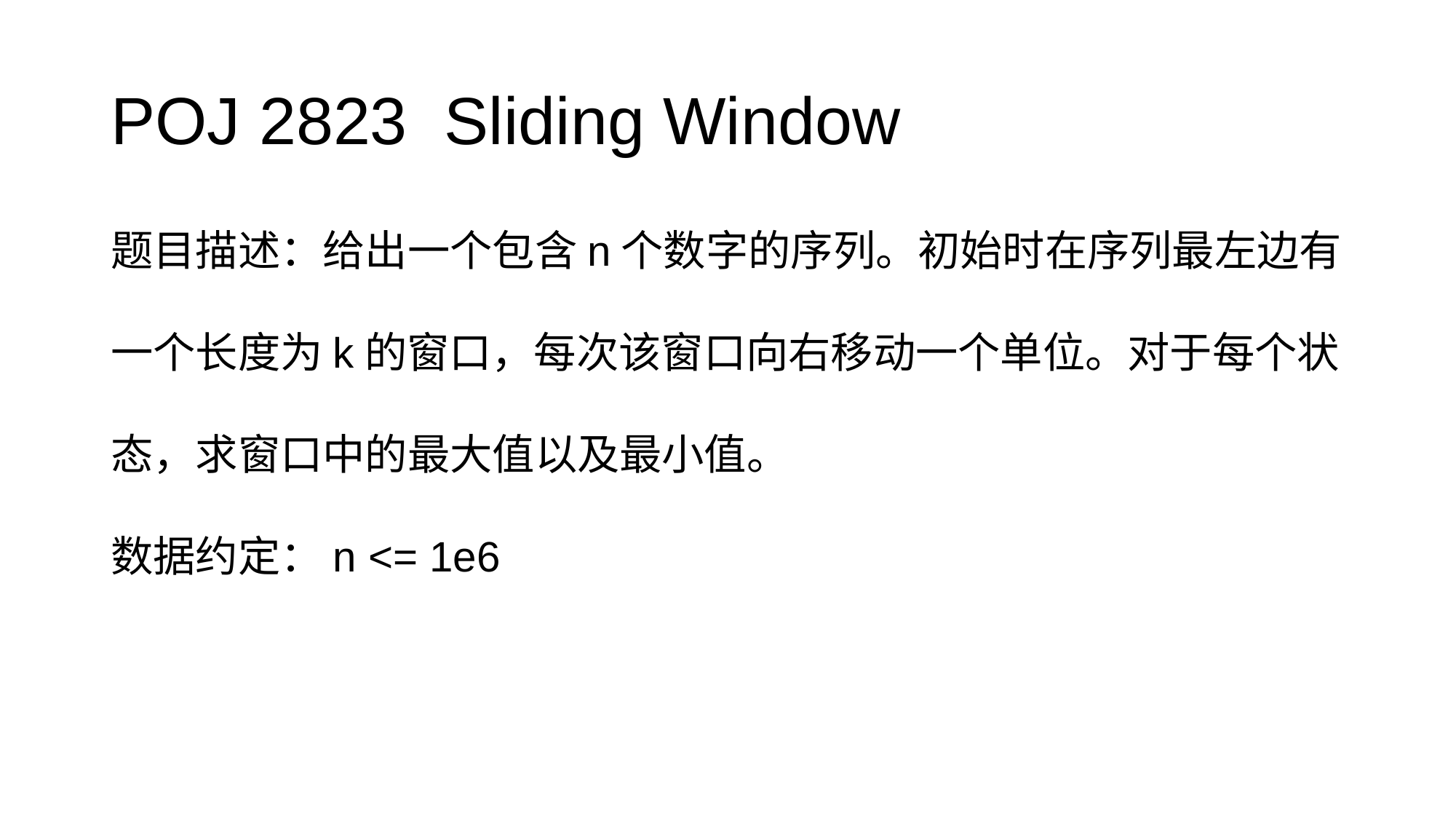

# POJ 2823  Sliding Window
题目描述：给出一个包含n个数字的序列。初始时在序列最左边有

一个长度为k的窗口，每次该窗口向右移动一个单位。对于每个状

态，求窗口中的最大值以及最小值。

数据约定：n <= 1e6